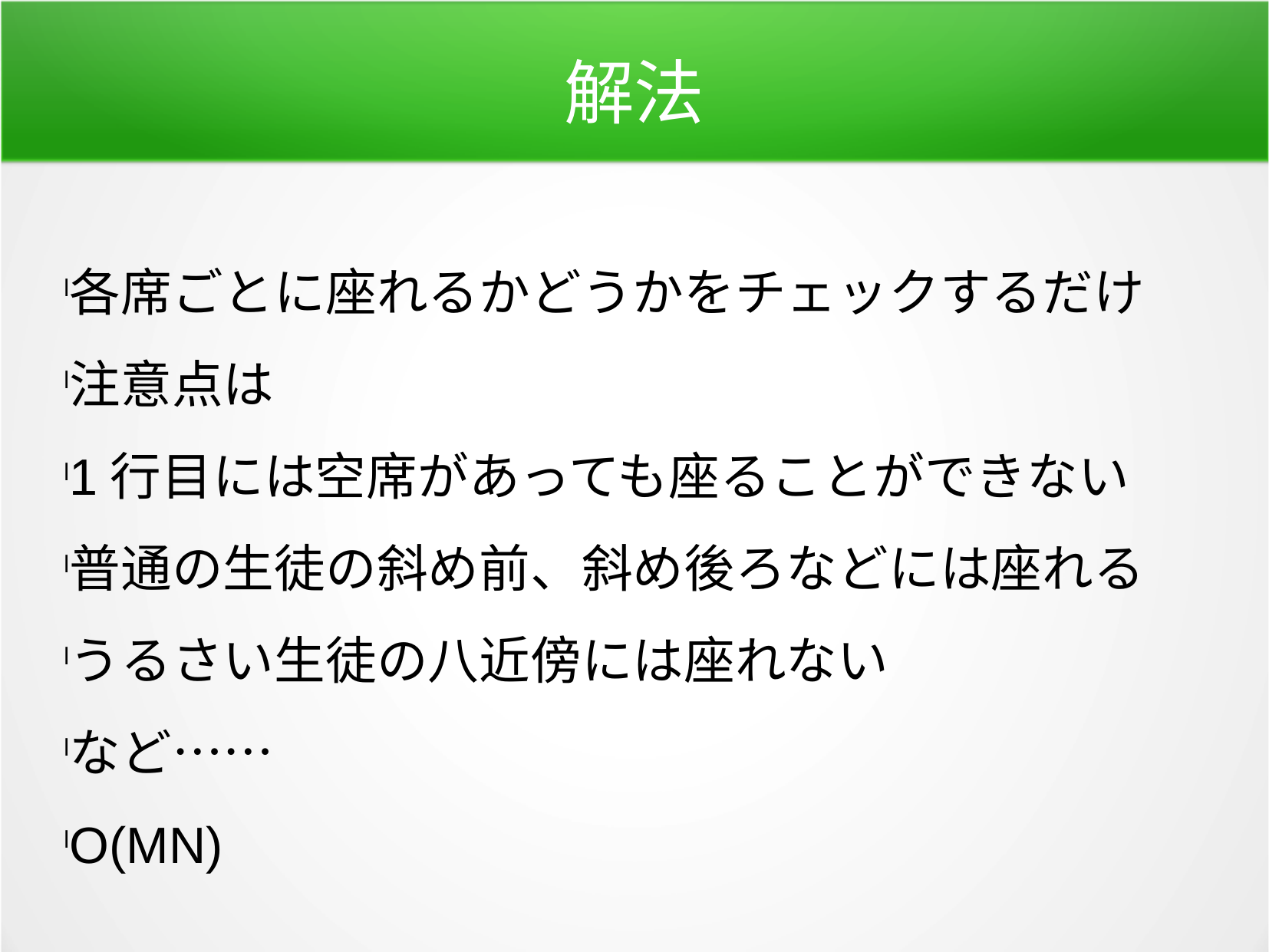

解法
各席ごとに座れるかどうかをチェックするだけ
注意点は
1行目には空席があっても座ることができない
普通の生徒の斜め前、斜め後ろなどには座れる
うるさい生徒の八近傍には座れない
など……
O(MN)